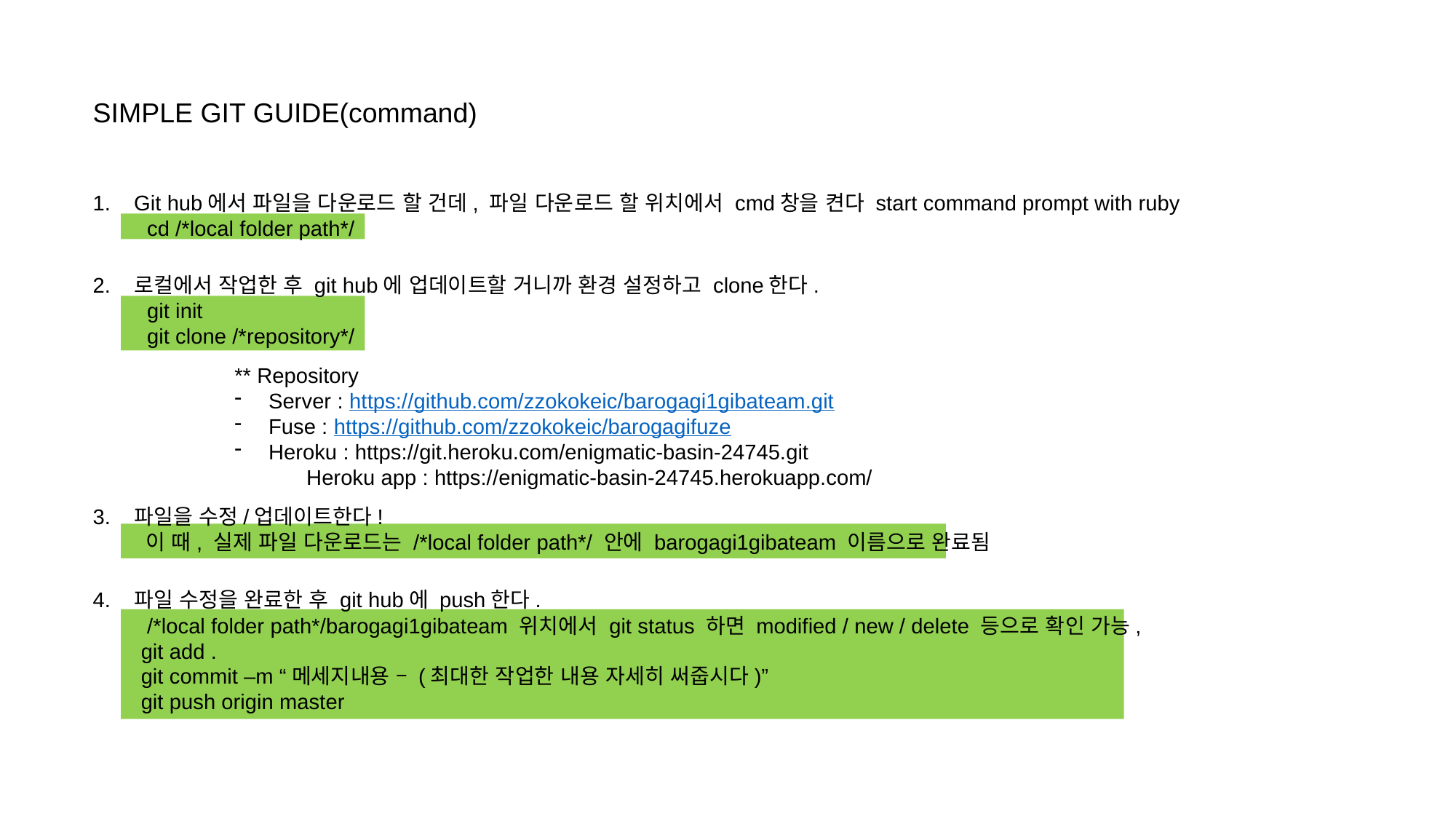

SIMPLE GIT GUIDE(command)
Git hub에서 파일을 다운로드 할 건데, 파일 다운로드 할 위치에서 cmd창을 켠다 start command prompt with ruby
         cd /*local folder path*/

로컬에서 작업한 후 git hub에 업데이트할 거니까 환경 설정하고 clone한다.
         git init
         git clone /*repository*/

** Repository
Server : https://github.com/zzokokeic/barogagi1gibateam.git
Fuse : https://github.com/zzokokeic/barogagifuze
Heroku : https://git.heroku.com/enigmatic-basin-24745.git
            Heroku app : https://enigmatic-basin-24745.herokuapp.com/
파일을 수정/업데이트한다!
        이 때, 실제 파일 다운로드는 /*local folder path*/ 안에 barogagi1gibateam 이름으로 완료됨

파일 수정을 완료한 후 git hub에 push한다.
         /*local folder path*/barogagi1gibateam 위치에서 git status 하면 modified / new / delete 등으로 확인 가능,
        git add .
        git commit –m “메세지내용 – (최대한 작업한 내용 자세히 써줍시다)”
        git push origin master